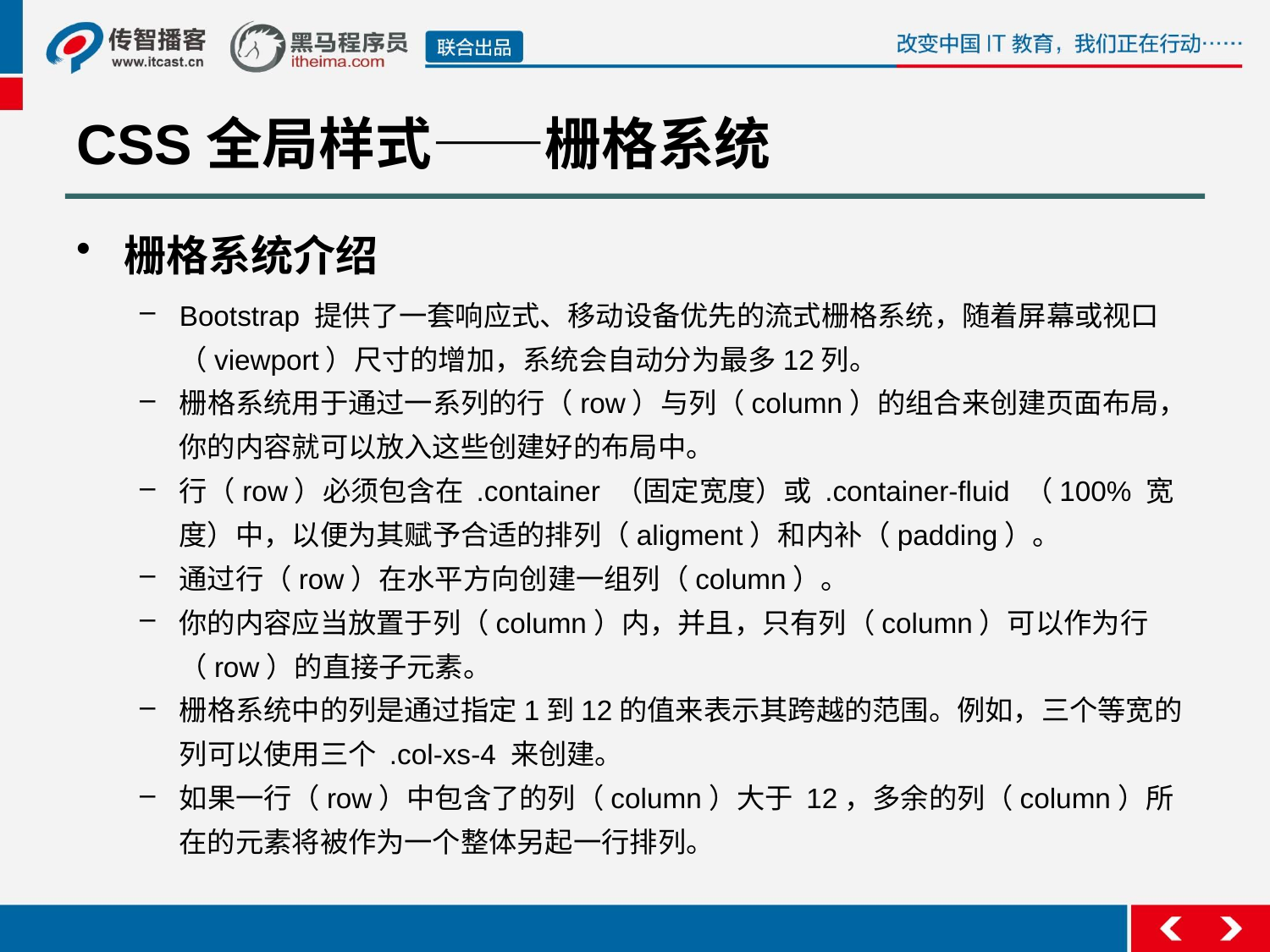

# CSS全局样式——栅格系统
栅格系统介绍
Bootstrap 提供了一套响应式、移动设备优先的流式栅格系统，随着屏幕或视口（viewport）尺寸的增加，系统会自动分为最多12列。
栅格系统用于通过一系列的行（row）与列（column）的组合来创建页面布局，你的内容就可以放入这些创建好的布局中。
行（row）必须包含在 .container （固定宽度）或 .container-fluid （100% 宽度）中，以便为其赋予合适的排列（aligment）和内补（padding）。
通过行（row）在水平方向创建一组列（column）。
你的内容应当放置于列（column）内，并且，只有列（column）可以作为行（row）的直接子元素。
栅格系统中的列是通过指定1到12的值来表示其跨越的范围。例如，三个等宽的列可以使用三个 .col-xs-4 来创建。
如果一行（row）中包含了的列（column）大于 12，多余的列（column）所在的元素将被作为一个整体另起一行排列。